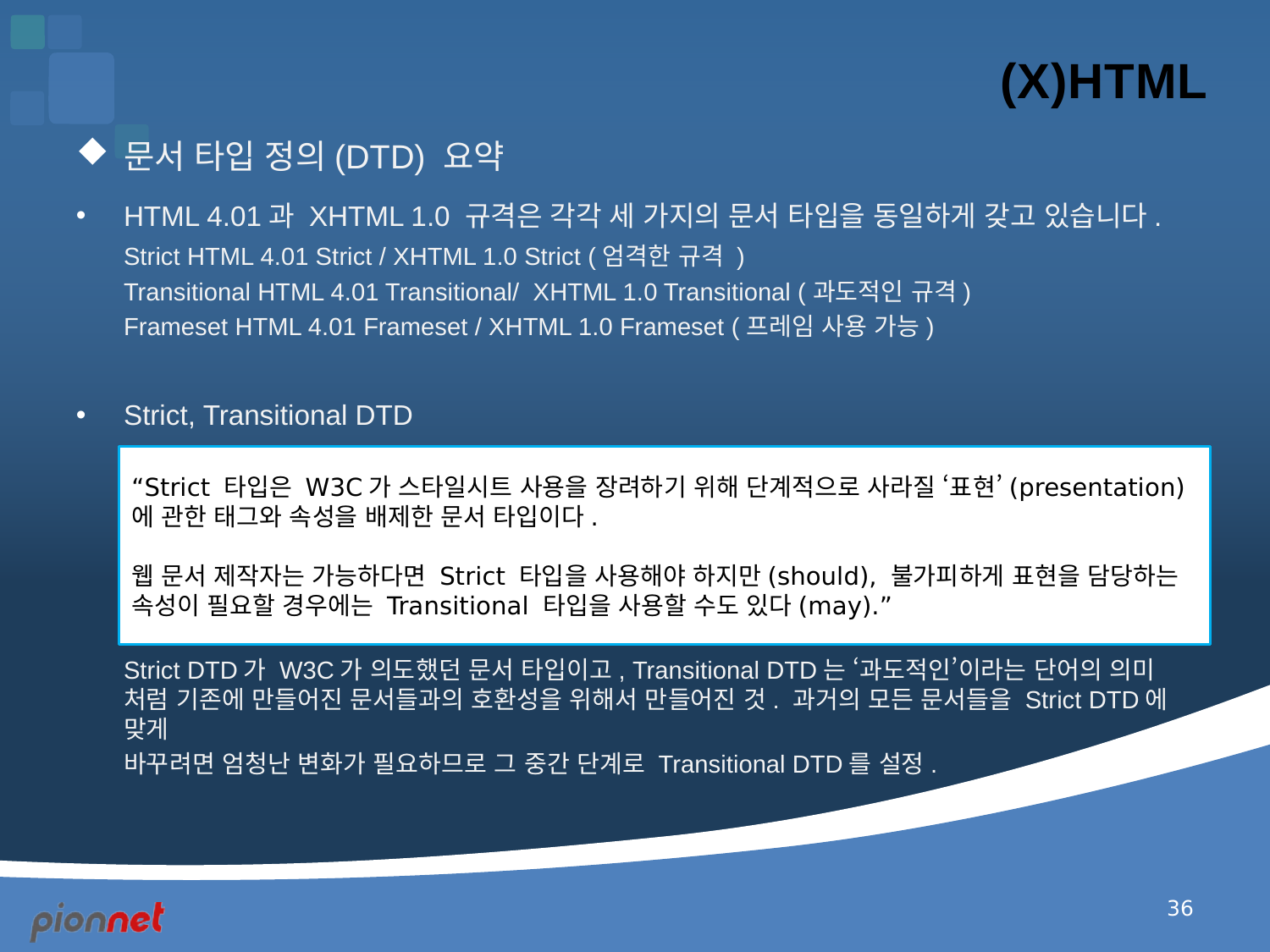

# (X)HTML
문서 타입 정의(DTD) 요약
HTML 4.01과 XHTML 1.0 규격은 각각 세 가지의 문서 타입을 동일하게 갖고 있습니다.
	Strict HTML 4.01 Strict / XHTML 1.0 Strict (엄격한 규격 )
	Transitional HTML 4.01 Transitional/  XHTML 1.0 Transitional (과도적인 규격)
	Frameset HTML 4.01 Frameset / XHTML 1.0 Frameset (프레임 사용 가능)

Strict, Transitional DTD

	Strict DTD가 W3C가 의도했던 문서 타입이고, Transitional DTD는 ‘과도적인’이라는 단어의 의미 처럼 기존에 만들어진 문서들과의 호환성을 위해서 만들어진 것. 과거의 모든 문서들을 Strict DTD에 맞게
	바꾸려면 엄청난 변화가 필요하므로 그 중간 단계로 Transitional DTD를 설정.

“Strict 타입은 W3C가 스타일시트 사용을 장려하기 위해 단계적으로 사라질 ‘표현’(presentation)에 관한 태그와 속성을 배제한 문서 타입이다.

웹 문서 제작자는 가능하다면 Strict 타입을 사용해야 하지만(should), 불가피하게 표현을 담당하는 속성이 필요할 경우에는 Transitional 타입을 사용할 수도 있다(may).”
36